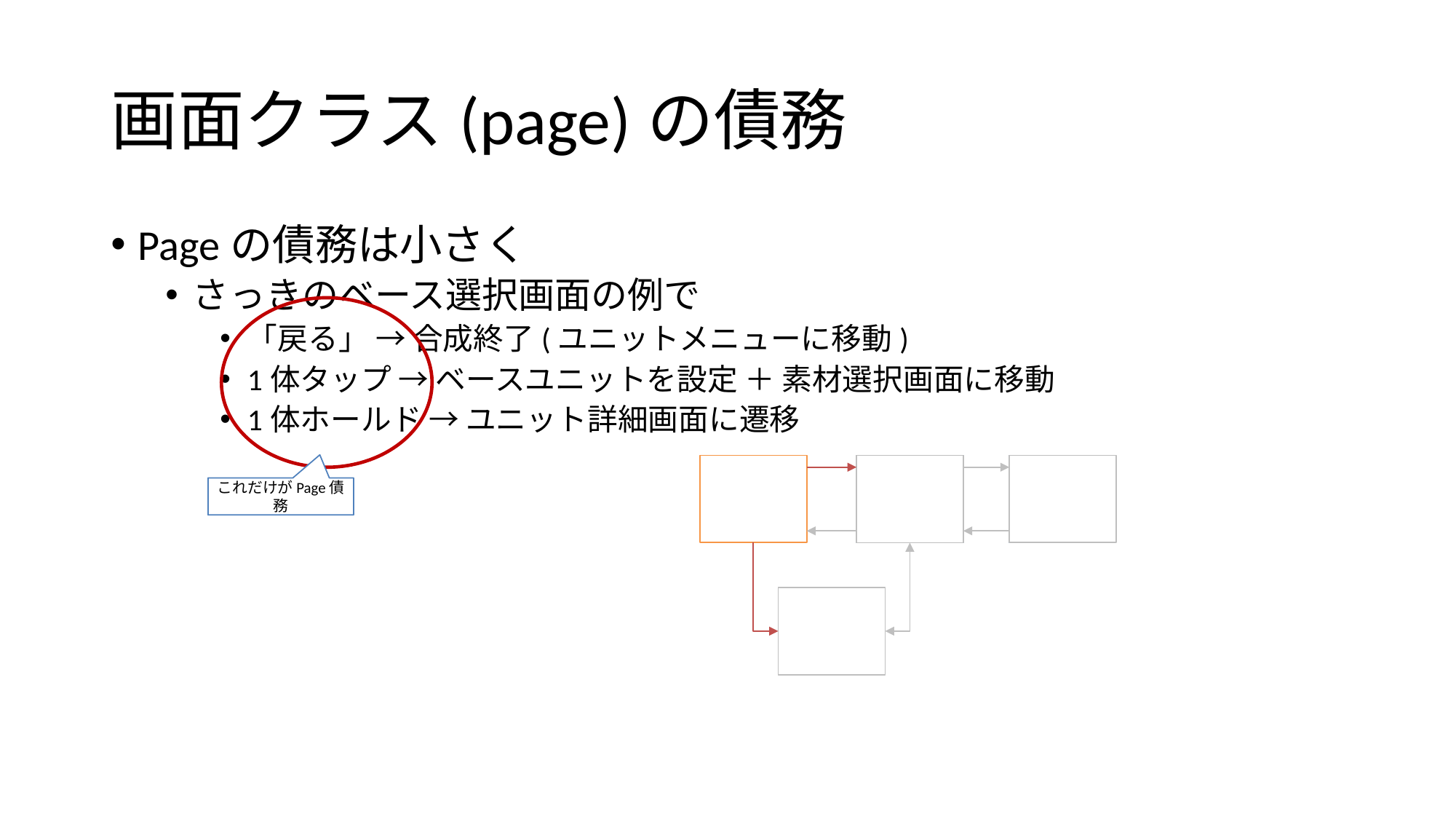

# 画面クラス(page)の債務
Pageの債務は小さく
さっきのベース選択画面の例で
「戻る」 → 合成終了(ユニットメニューに移動)
1体タップ → ベースユニットを設定 ＋ 素材選択画面に移動
1体ホールド → ユニット詳細画面に遷移

これだけがPage債務